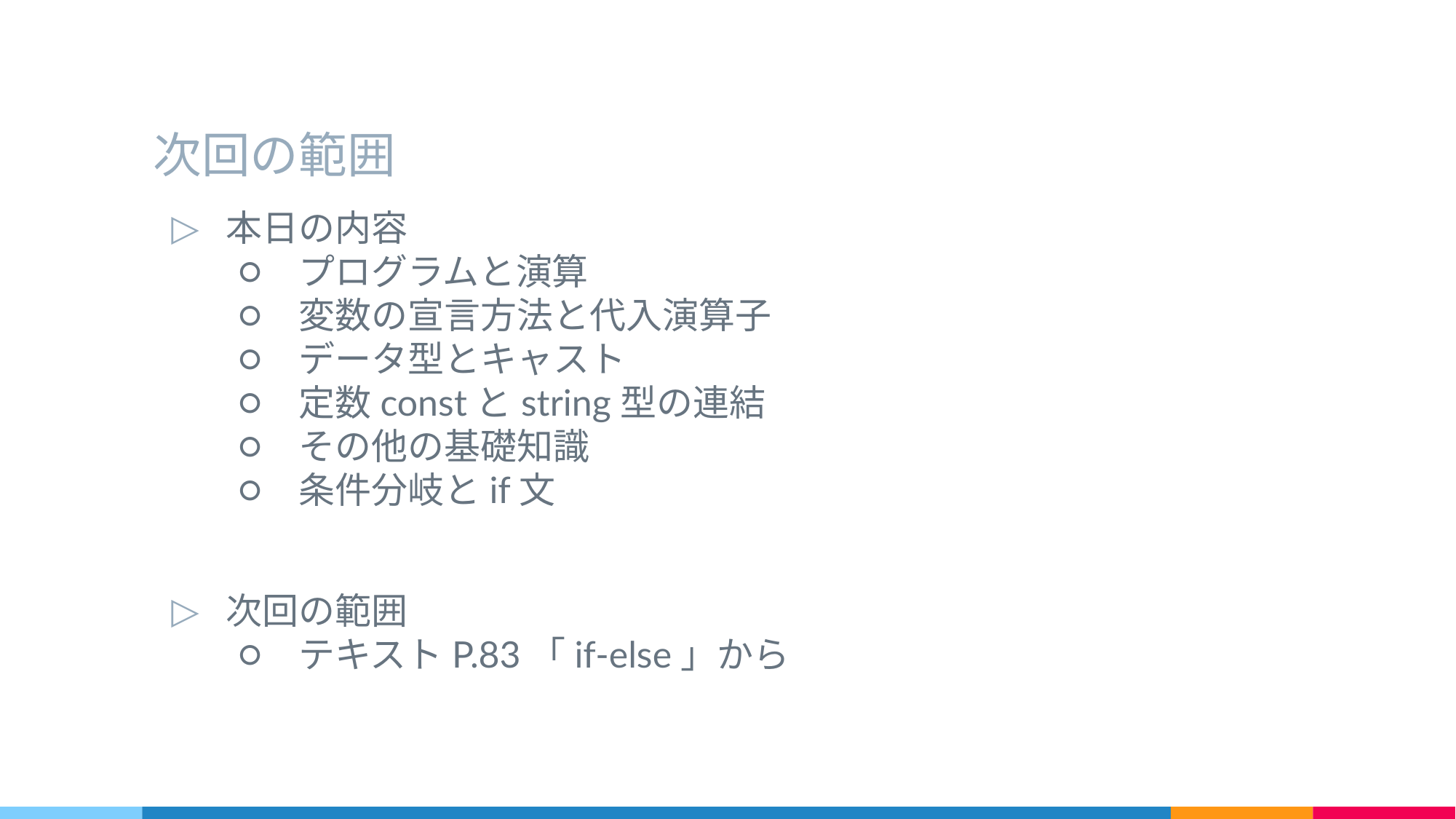

# 次回の範囲
本日の内容
プログラムと演算
変数の宣言方法と代入演算子
データ型とキャスト
定数constとstring型の連結
その他の基礎知識
条件分岐とif文

次回の範囲
テキストP.83「if-else」から